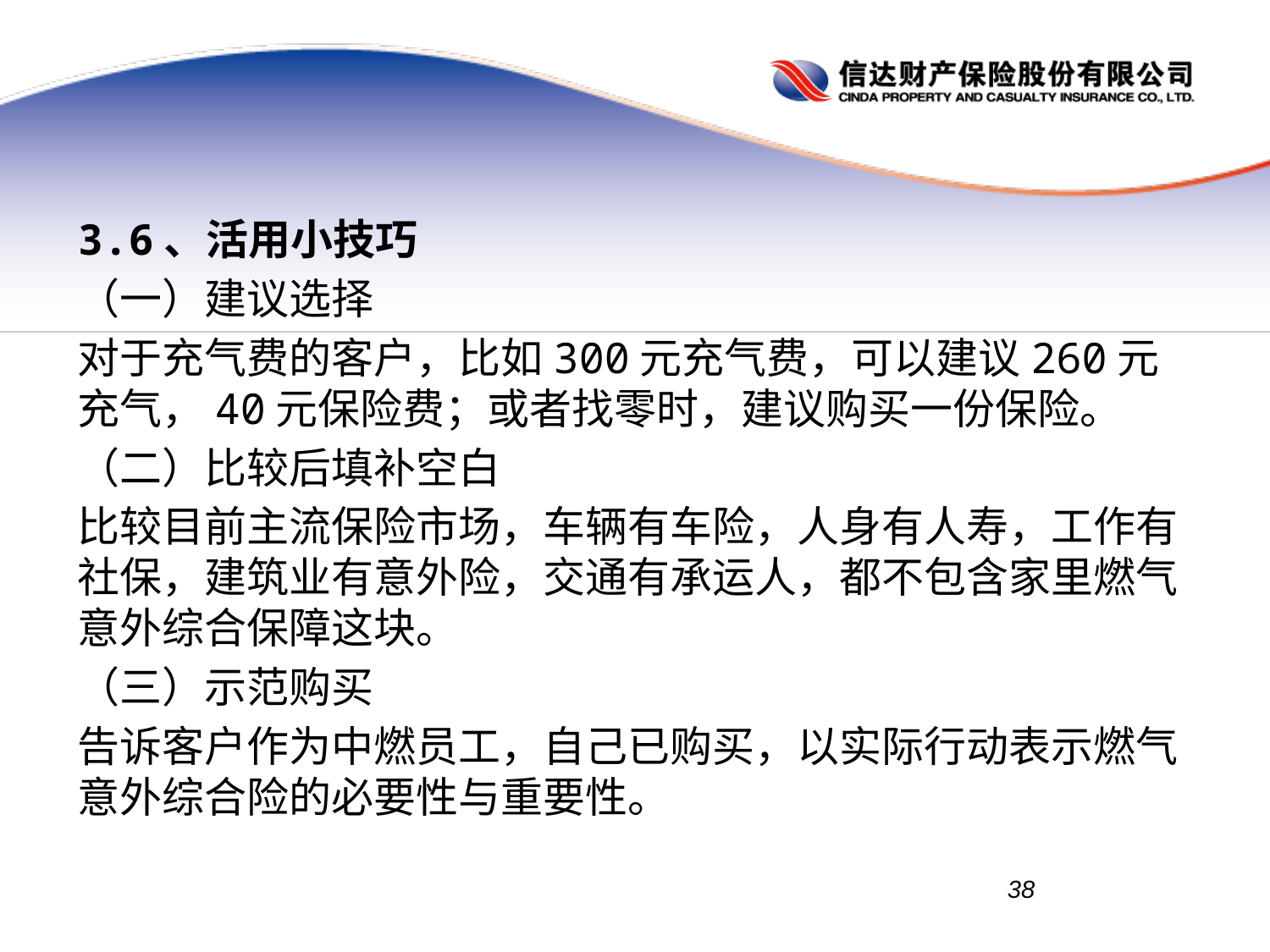

3.6、活用小技巧
（一）建议选择
对于充气费的客户，比如300元充气费，可以建议260元充气，40元保险费；或者找零时，建议购买一份保险。
（二）比较后填补空白
比较目前主流保险市场，车辆有车险，人身有人寿，工作有社保，建筑业有意外险，交通有承运人，都不包含家里燃气意外综合保障这块。
（三）示范购买
告诉客户作为中燃员工，自己已购买，以实际行动表示燃气意外综合险的必要性与重要性。
38